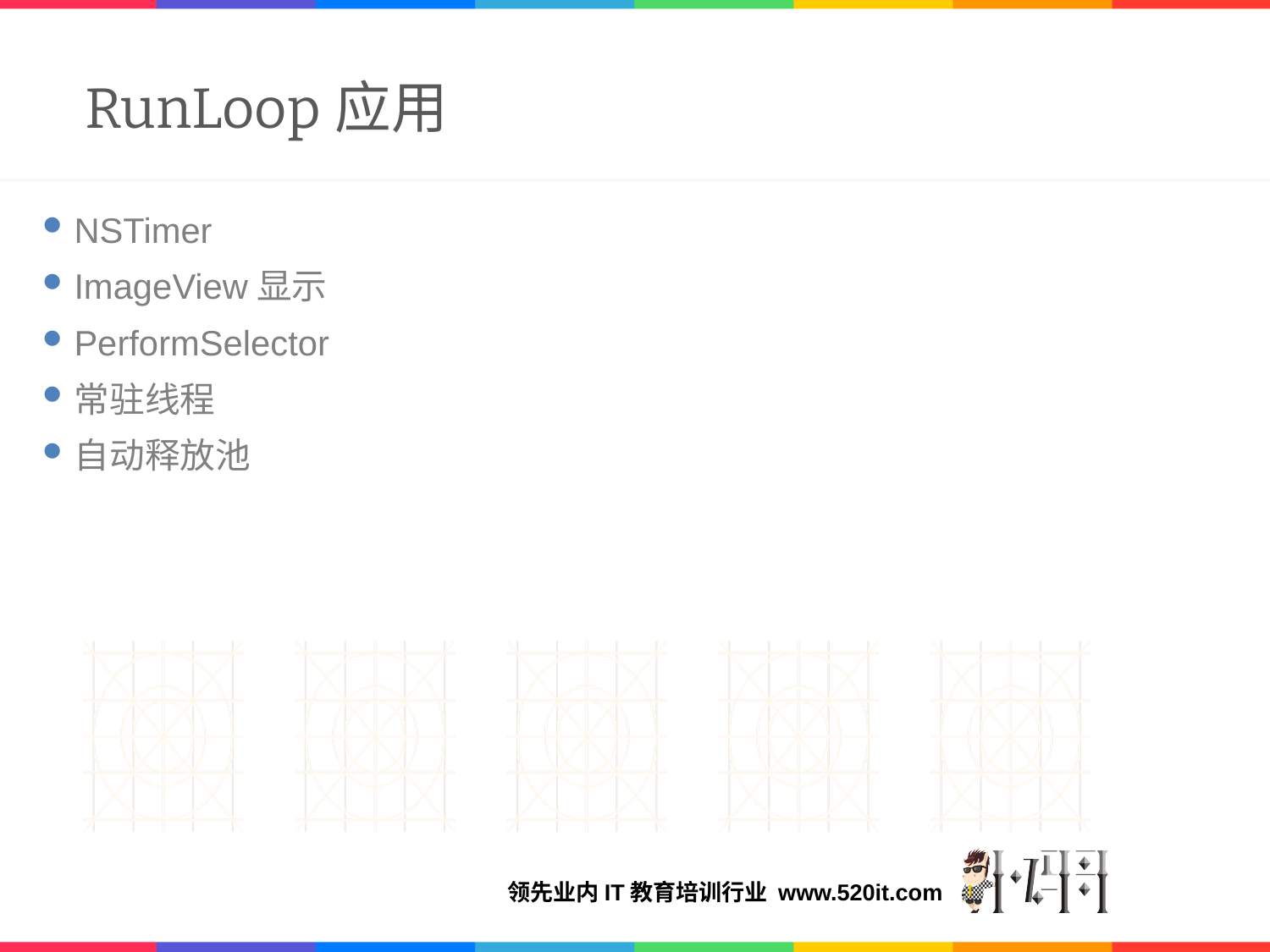

# RunLoop应用
NSTimer
ImageView显示
PerformSelector
常驻线程
自动释放池